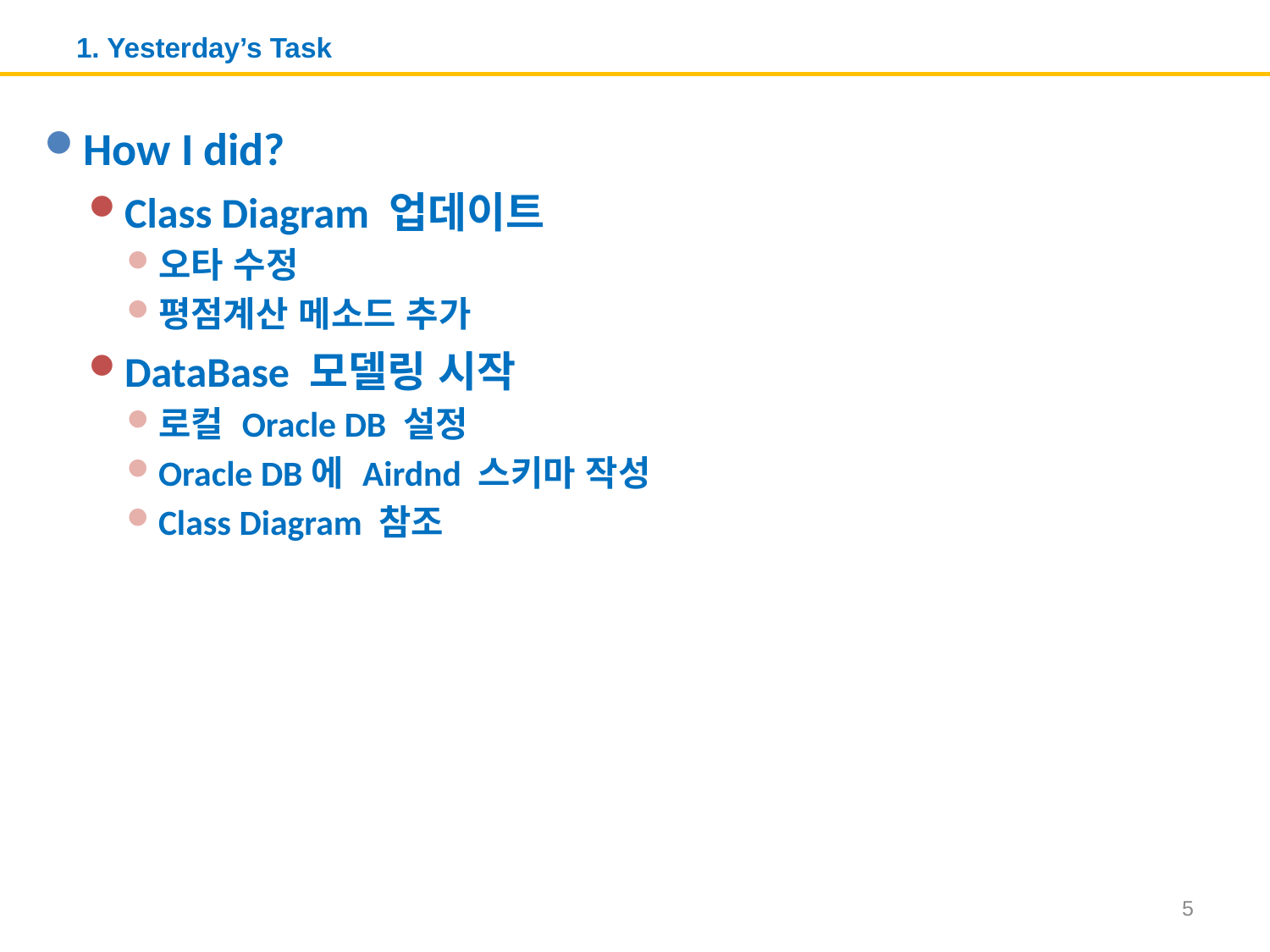

# 1. Yesterday’s Task
How I did?
Class Diagram 업데이트
오타 수정
평점계산 메소드 추가
DataBase 모델링 시작
로컬 Oracle DB 설정
Oracle DB에 Airdnd 스키마 작성
Class Diagram 참조

5